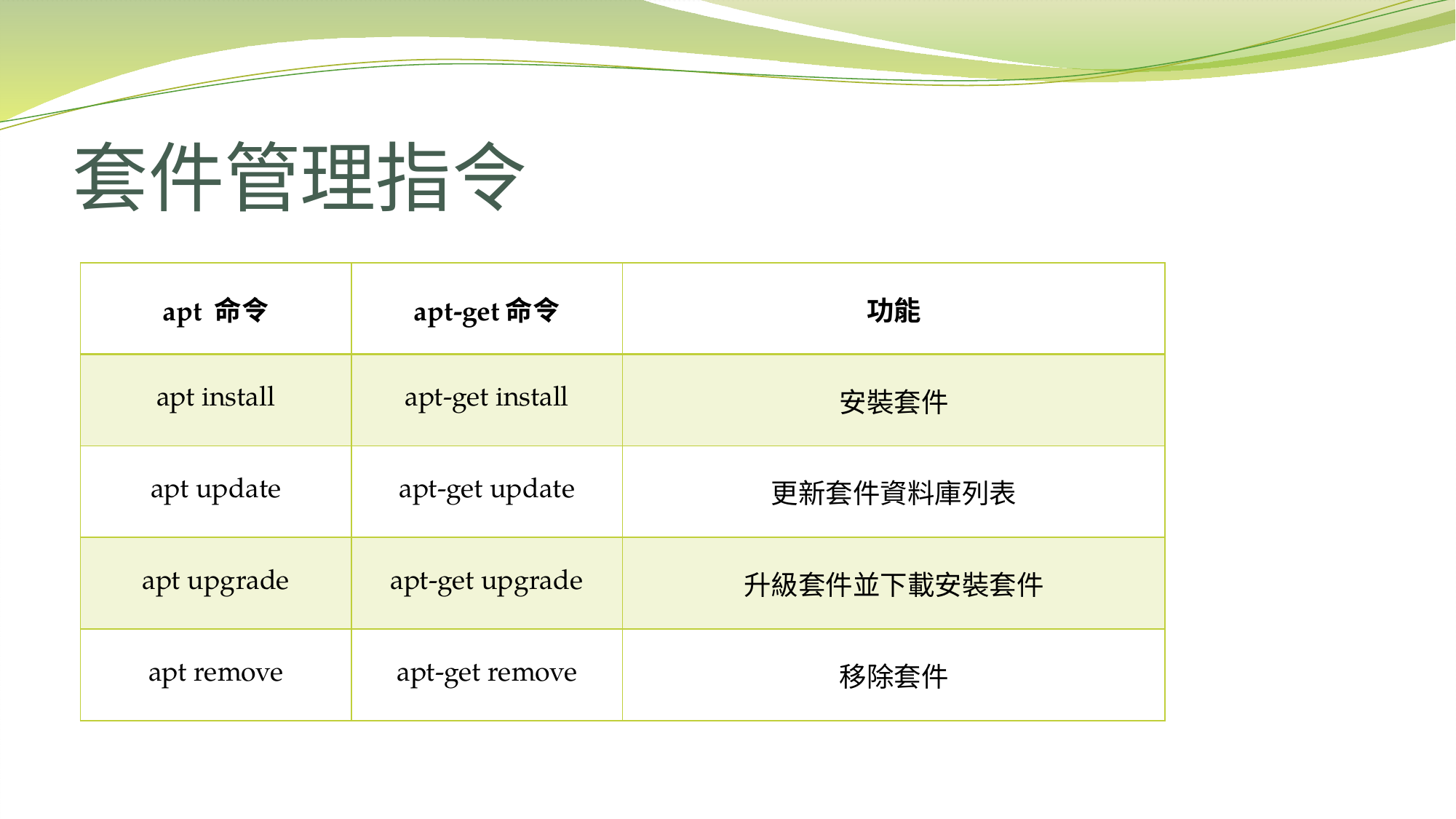

# 套件管理指令
| apt 命令 | apt-get命令 | 功能 |
| --- | --- | --- |
| apt install | apt-get install | 安裝套件 |
| apt update | apt-get update | 更新套件資料庫列表 |
| apt upgrade | apt-get upgrade | 升級套件並下載安裝套件 |
| apt remove | apt-get remove | 移除套件 |